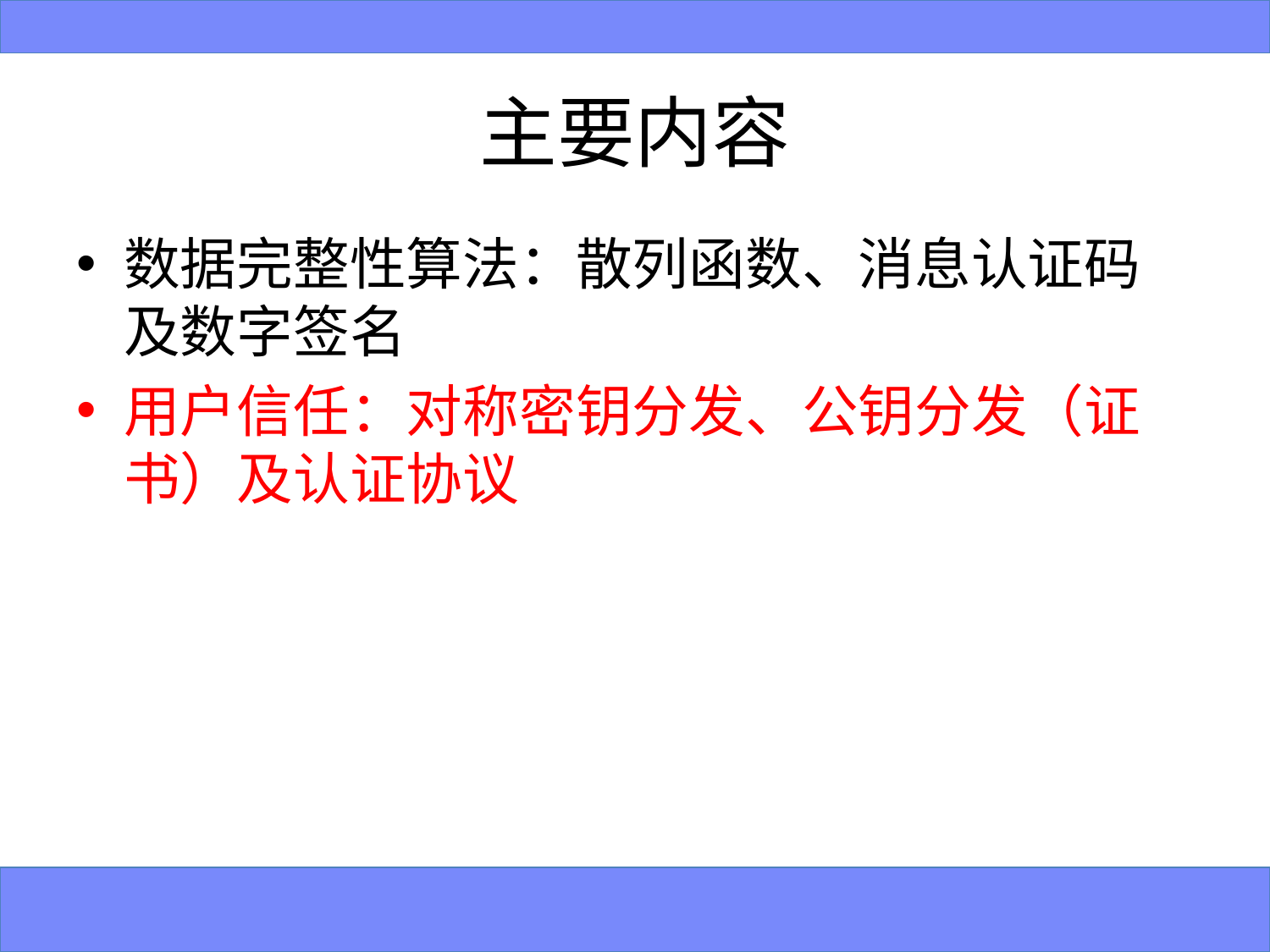

# 主要内容
数据完整性算法：散列函数、消息认证码及数字签名
用户信任：对称密钥分发、公钥分发（证书）及认证协议
1